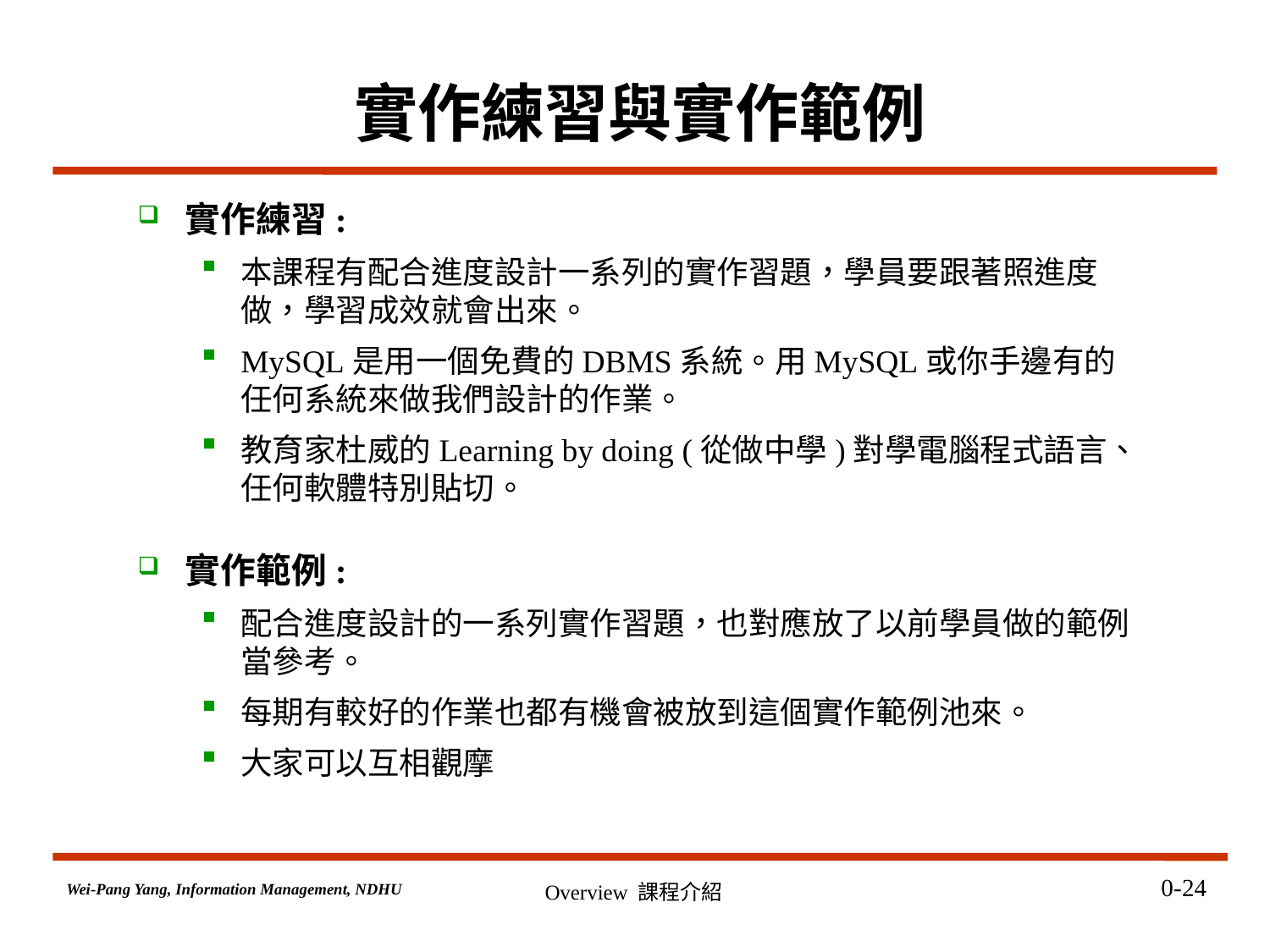

# 實作練習與實作範例
實作練習:
本課程有配合進度設計一系列的實作習題，學員要跟著照進度做，學習成效就會出來。
MySQL是用一個免費的DBMS系統。用MySQL或你手邊有的任何系統來做我們設計的作業。
教育家杜威的Learning by doing (從做中學)對學電腦程式語言、任何軟體特別貼切。
實作範例:
配合進度設計的一系列實作習題，也對應放了以前學員做的範例當參考。
每期有較好的作業也都有機會被放到這個實作範例池來。
大家可以互相觀摩

0-24
Overview 課程介紹